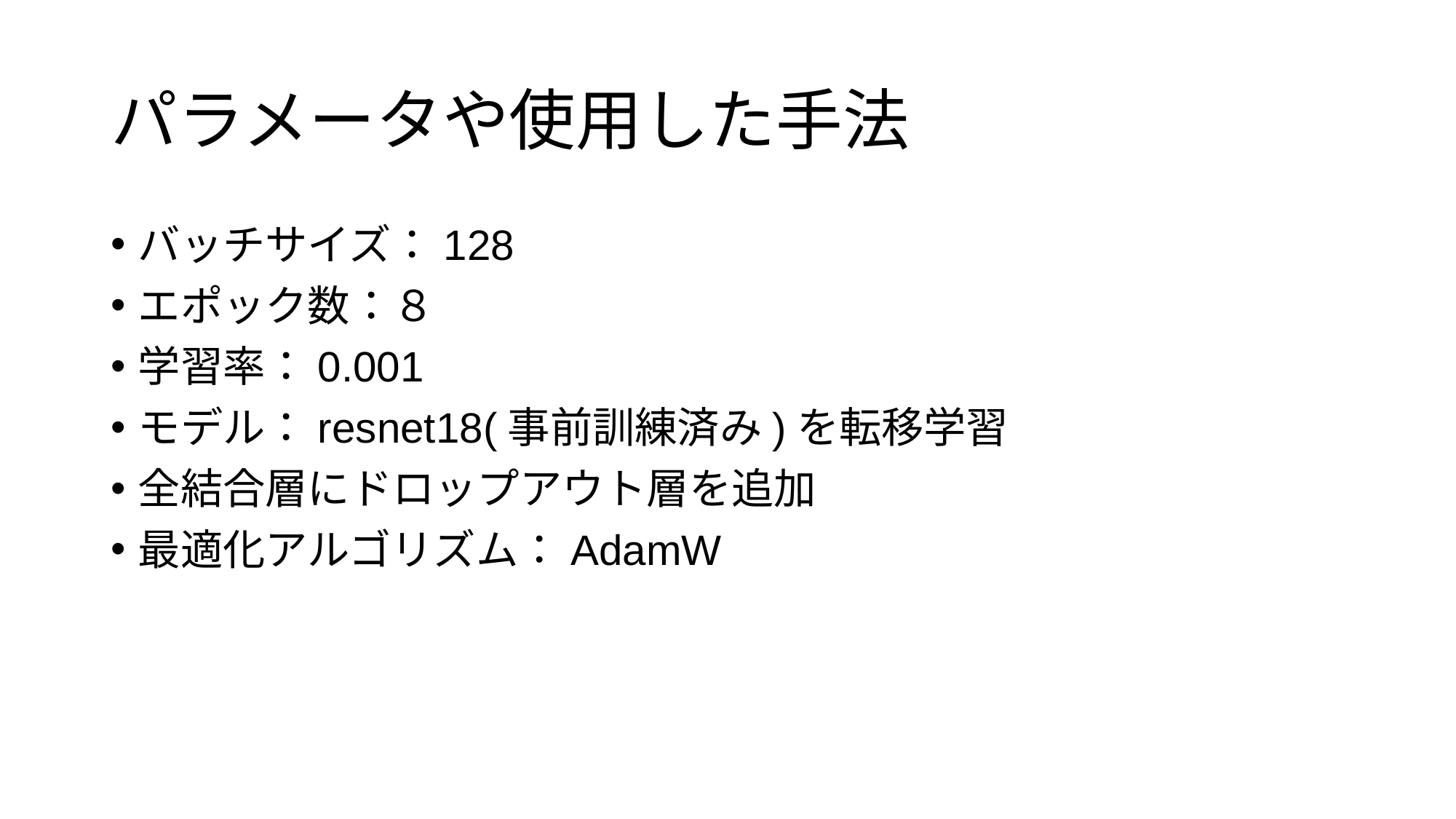

# パラメータや使用した手法
バッチサイズ：128
エポック数：８
学習率：0.001
モデル：resnet18(事前訓練済み)を転移学習
全結合層にドロップアウト層を追加
最適化アルゴリズム：AdamW